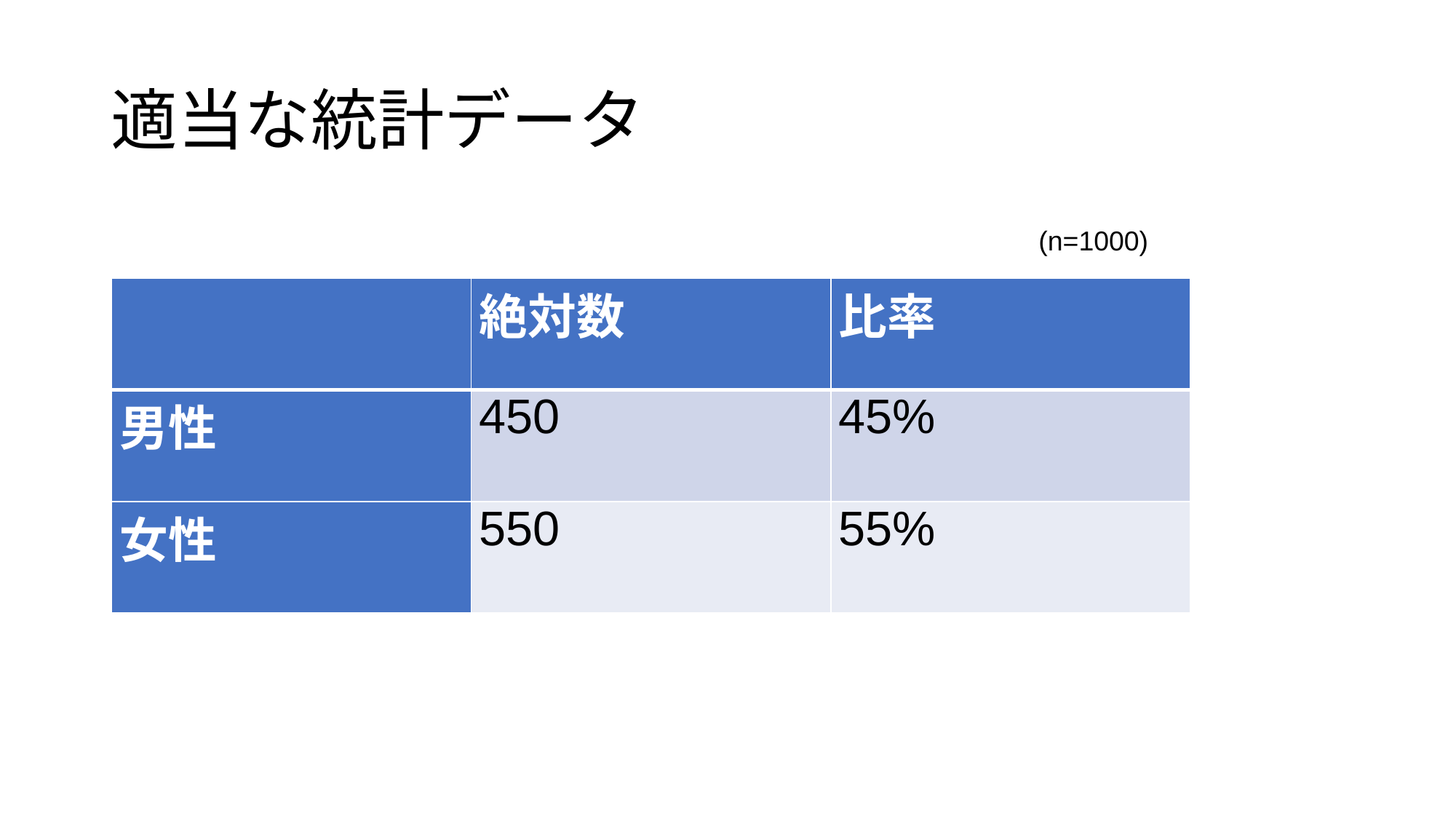

# 適当な統計データ
(n=1000)
|  | 絶対数 | 比率 |
| --- | --- | --- |
| 男性 | 450 | 45% |
| 女性 | 550 | 55% |